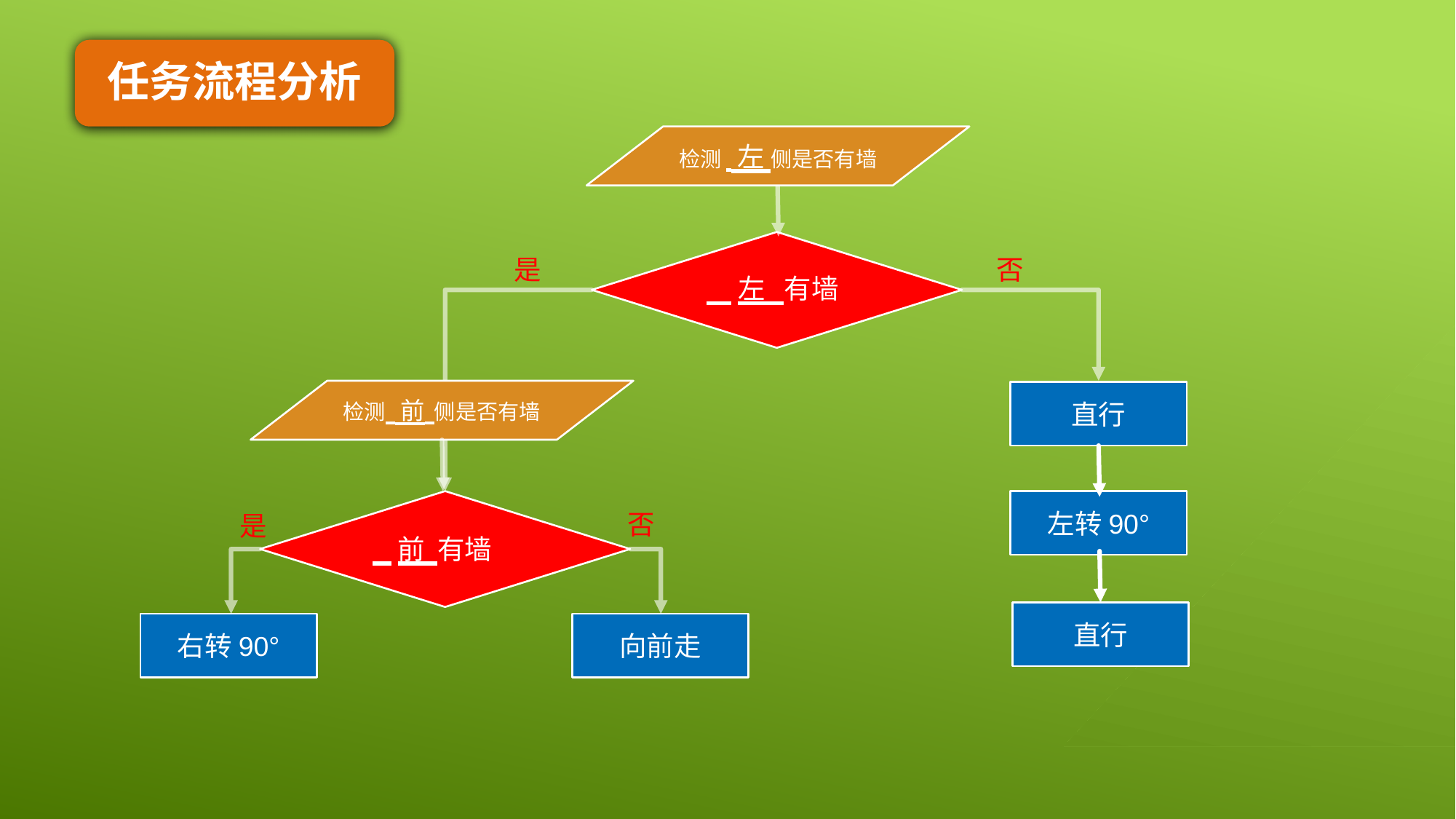

任务流程分析
检测   左 侧是否有墙

是
否
    左   有墙
检测   前  侧是否有墙
直行

左转90°
否
是
   前  有墙
直行
右转90°
向前走